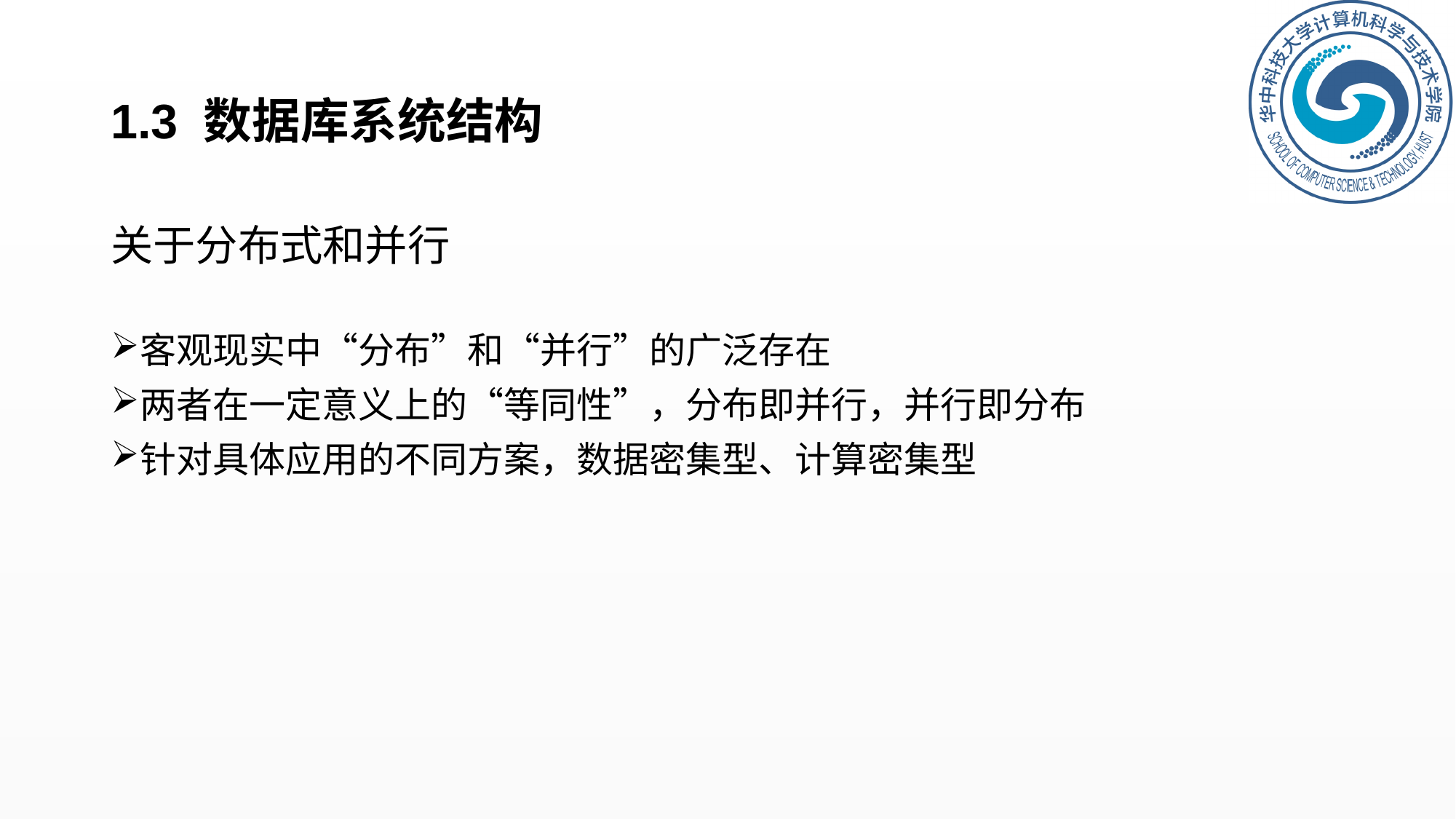

# 1.3 数据库系统结构

关于分布式和并行

客观现实中“分布”和“并行”的广泛存在
两者在一定意义上的“等同性”，分布即并行，并行即分布
针对具体应用的不同方案，数据密集型、计算密集型